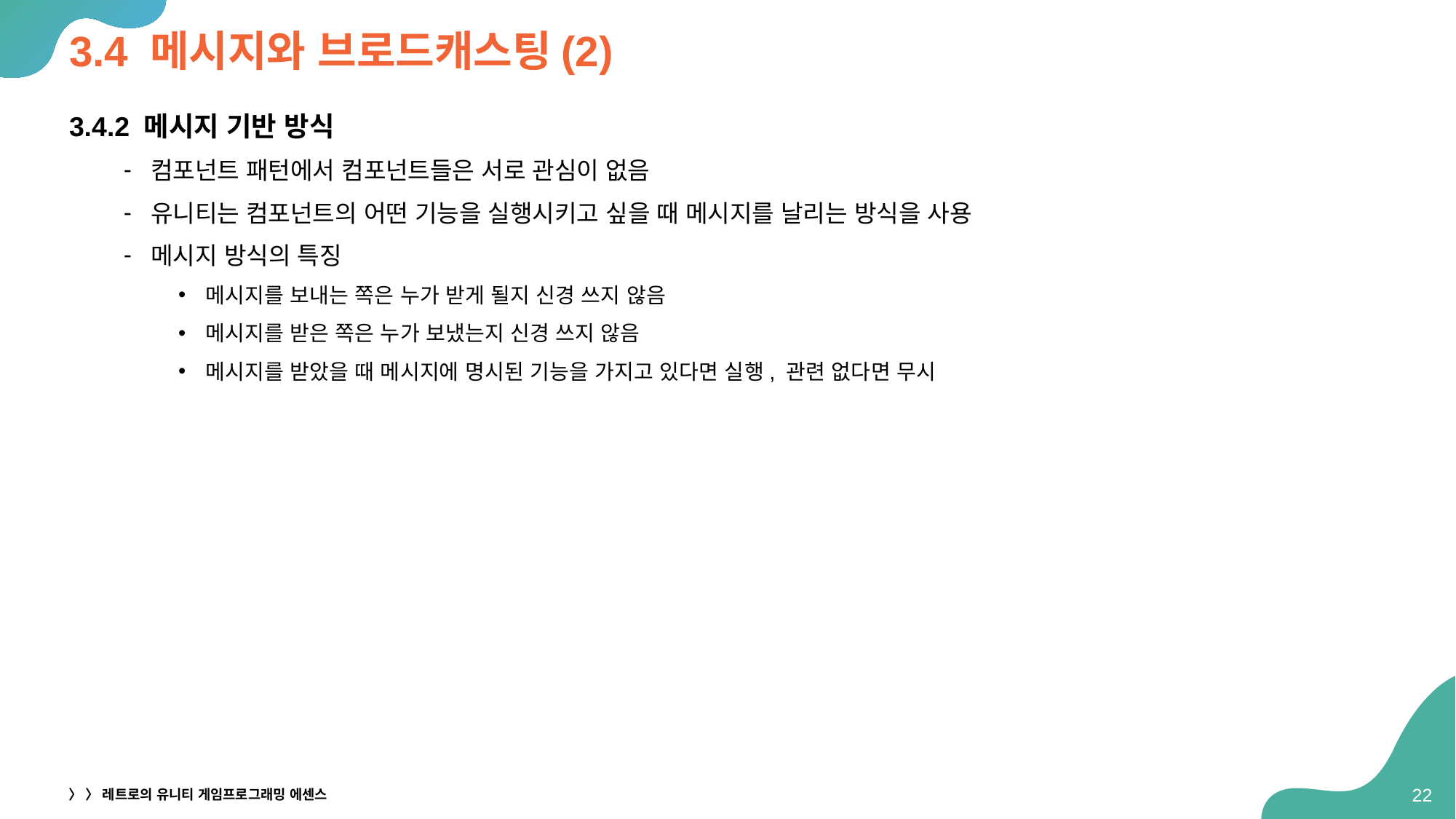

# 3.4 메시지와 브로드캐스팅(2)
3.4.2 메시지 기반 방식
컴포넌트 패턴에서 컴포넌트들은 서로 관심이 없음
유니티는 컴포넌트의 어떤 기능을 실행시키고 싶을 때 메시지를 날리는 방식을 사용
메시지 방식의 특징
메시지를 보내는 쪽은 누가 받게 될지 신경 쓰지 않음
메시지를 받은 쪽은 누가 보냈는지 신경 쓰지 않음
메시지를 받았을 때 메시지에 명시된 기능을 가지고 있다면 실행, 관련 없다면 무시

22